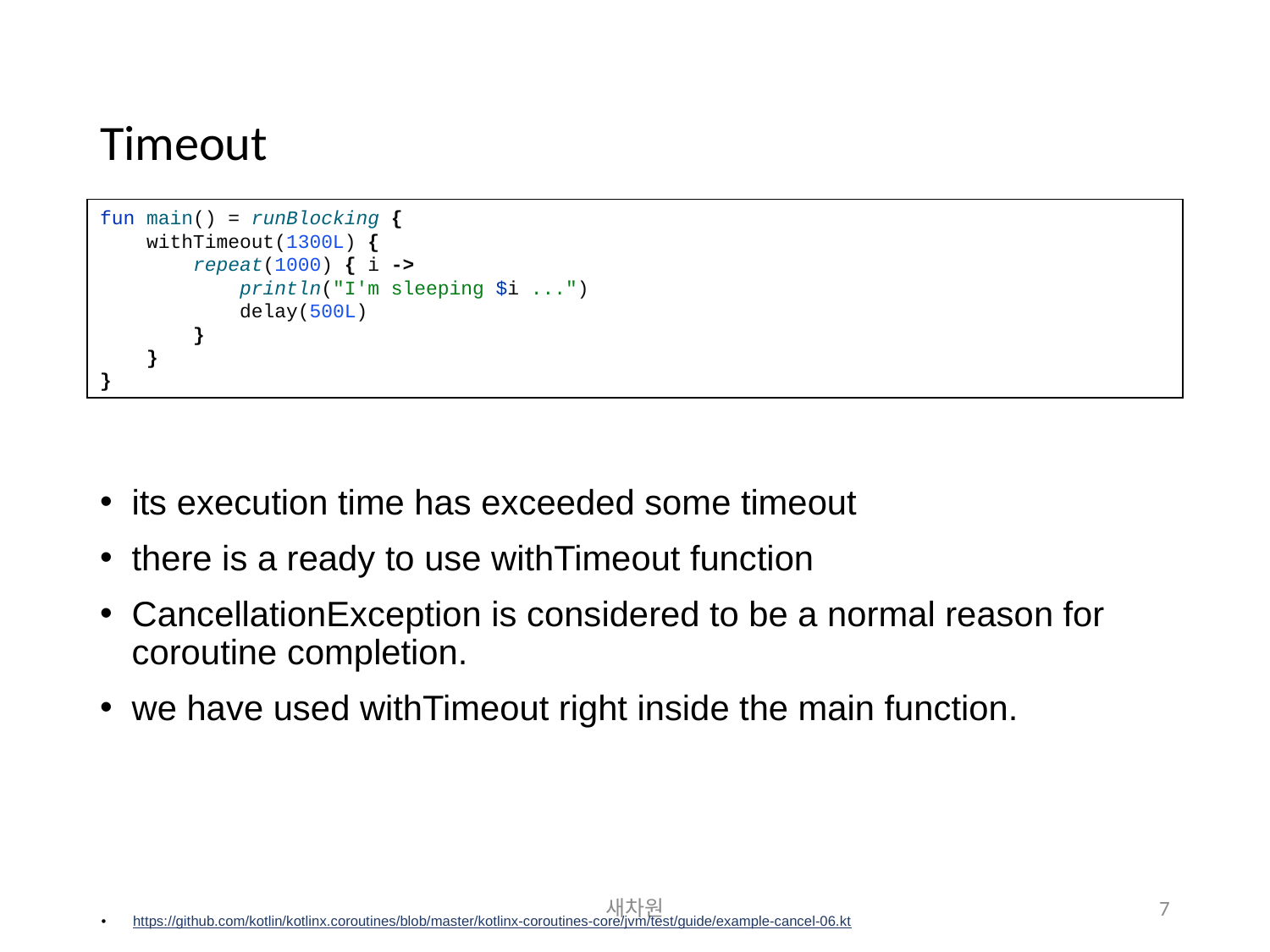

# Timeout
fun main() = runBlocking {
    withTimeout(1300L) {
        repeat(1000) { i ->
            println("I'm sleeping $i ...")
            delay(500L)
        }
    }
}
its execution time has exceeded some timeout
there is a ready to use withTimeout function
CancellationException is considered to be a normal reason for coroutine completion.
we have used withTimeout right inside the main function.
새차원
7
https://github.com/kotlin/kotlinx.coroutines/blob/master/kotlinx-coroutines-core/jvm/test/guide/example-cancel-06.kt